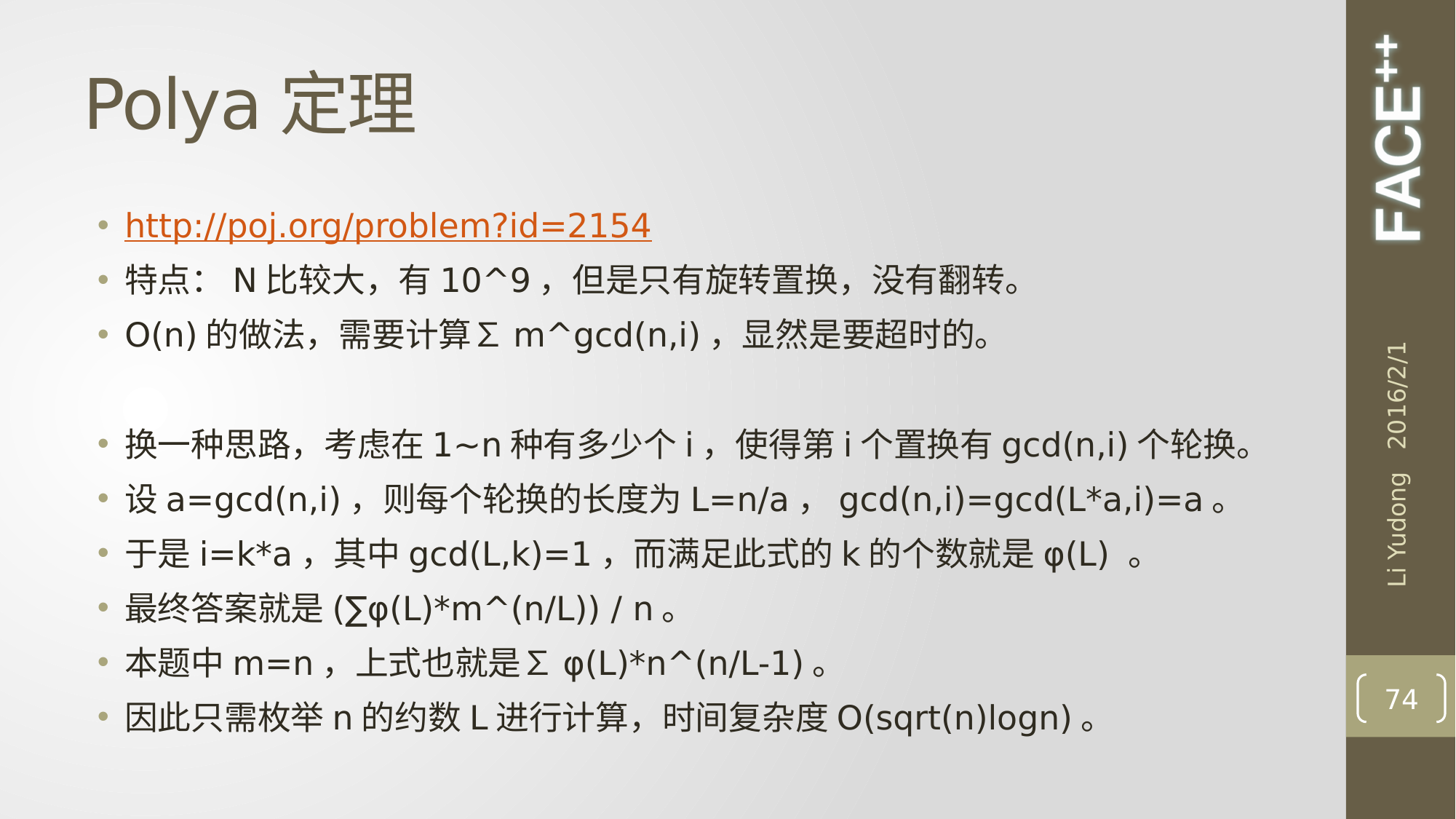

# Polya定理
http://poj.org/problem?id=2154
特点：N比较大，有10^9，但是只有旋转置换，没有翻转。
O(n)的做法，需要计算∑m^gcd(n,i)，显然是要超时的。

换一种思路，考虑在1~n种有多少个i，使得第i个置换有gcd(n,i)个轮换。
设a=gcd(n,i)，则每个轮换的长度为L=n/a，gcd(n,i)=gcd(L*a,i)=a。
于是i=k*a，其中gcd(L,k)=1，而满足此式的k的个数就是φ(L) 。
最终答案就是(∑φ(L)*m^(n/L)) / n。
本题中m=n，上式也就是∑φ(L)*n^(n/L-1)。
因此只需枚举n的约数L进行计算，时间复杂度O(sqrt(n)logn)。
2016/2/1
Li Yudong
74